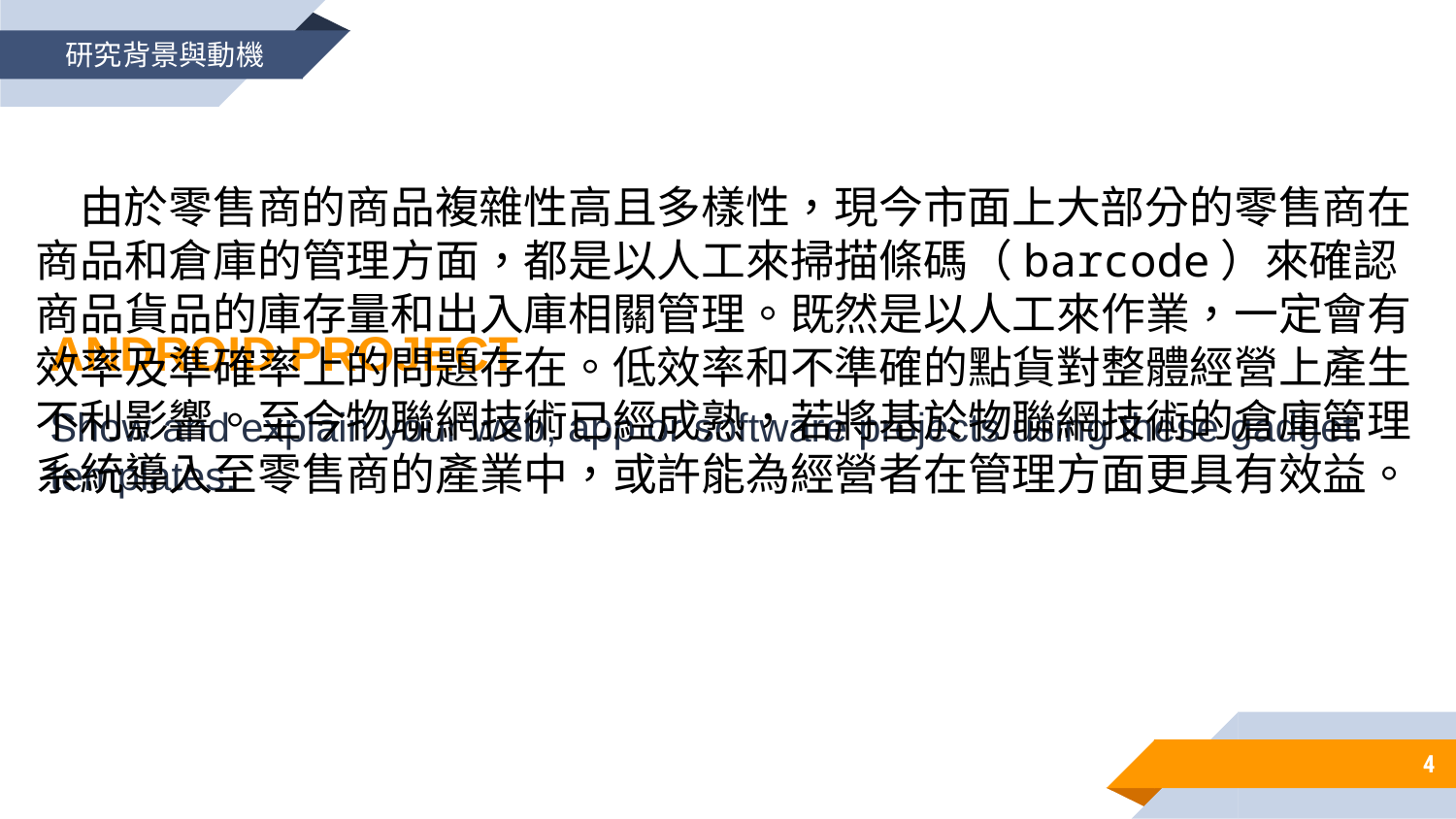

研究背景與動機
ANDROID PROJECT
Show and explain your web, app or software projects using these gadget templates.
　由於零售商的商品複雜性高且多樣性，現今市面上大部分的零售商在商品和倉庫的管理方面，都是以人工來掃描條碼（barcode）來確認商品貨品的庫存量和出入庫相關管理。既然是以人工來作業，一定會有效率及準確率上的問題存在。低效率和不準確的點貨對整體經營上產生不利影響。至今物聯網技術已經成熟，若將基於物聯網技術的倉庫管理系統導入至零售商的產業中，或許能為經營者在管理方面更具有效益。

4